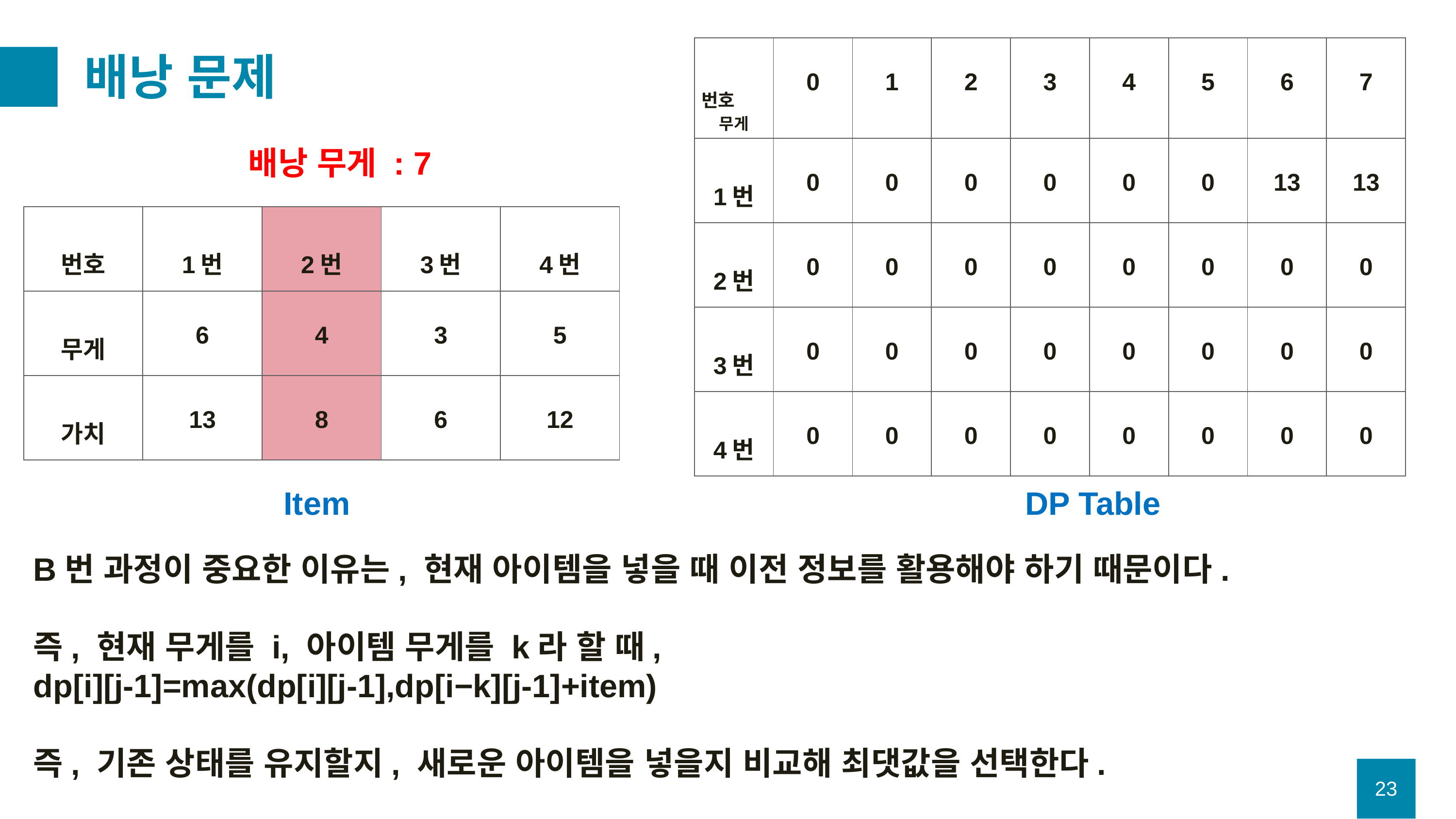

# 배낭 문제
| 무게 | 0 | 1 | 2 | 3 | 4 | 5 | 6 | 7 |
| --- | --- | --- | --- | --- | --- | --- | --- | --- |
| 1번 | 0 | 0 | 0 | 0 | 0 | 0 | 13 | 13 |
| 2번 | 0 | 0 | 0 | 0 | 0 | 0 | 0 | 0 |
| 3번 | 0 | 0 | 0 | 0 | 0 | 0 | 0 | 0 |
| 4번 | 0 | 0 | 0 | 0 | 0 | 0 | 0 | 0 |
번호
배낭 무게 : 7
| 번호 | 1번 | 2번 | 3번 | 4번 |
| --- | --- | --- | --- | --- |
| 무게 | 6 | 4 | 3 | 5 |
| 가치 | 13 | 8 | 6 | 12 |
DP Table
Item
B번 과정이 중요한 이유는, 현재 아이템을 넣을 때 이전 정보를 활용해야 하기 때문이다.

즉, 현재 무게를 i, 아이템 무게를 k라 할 때,
dp[i][j-1]=max(dp[i][j-1],dp[i−k][j-1]+item)

즉, 기존 상태를 유지할지, 새로운 아이템을 넣을지 비교해 최댓값을 선택한다.
23